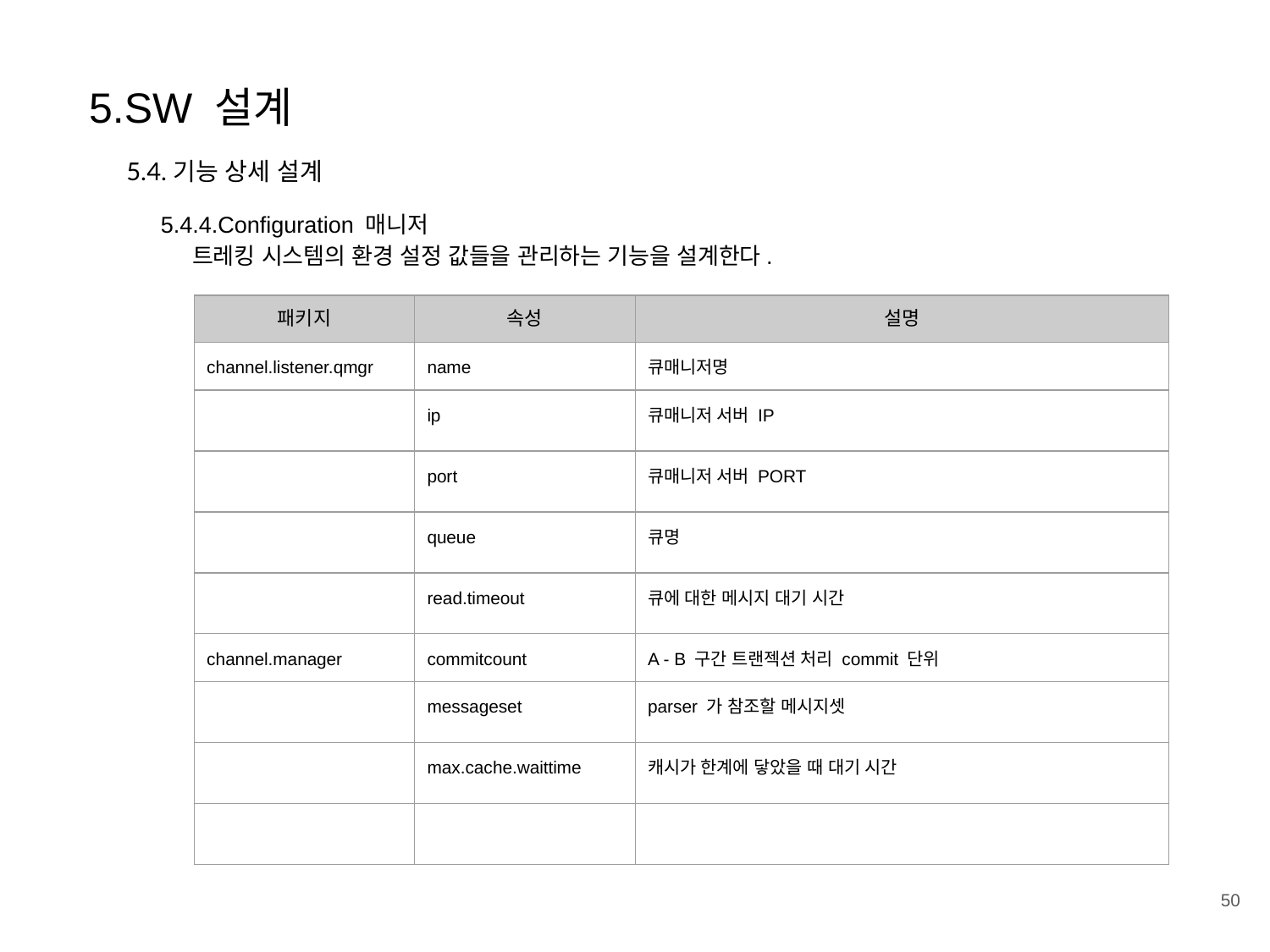

5.SW 설계
5.4.기능 상세 설계
5.4.4.Configuration 매니저
     트레킹 시스템의 환경 설정 값들을 관리하는 기능을 설계한다.

| 패키지 | 속성 | 설명 |
| --- | --- | --- |
| channel.listener.qmgr | name | 큐매니저명 |
|  | ip | 큐매니저 서버 IP |
|  | port | 큐매니저 서버 PORT |
|  | queue | 큐명 |
|  | read.timeout | 큐에 대한 메시지 대기 시간 |
| channel.manager | commitcount | A - B 구간 트랜젝션 처리 commit 단위 |
|  | messageset | parser 가 참조할 메시지셋 |
|  | max.cache.waittime | 캐시가 한계에 닿았을 때 대기 시간 |
|  |  |  |
50